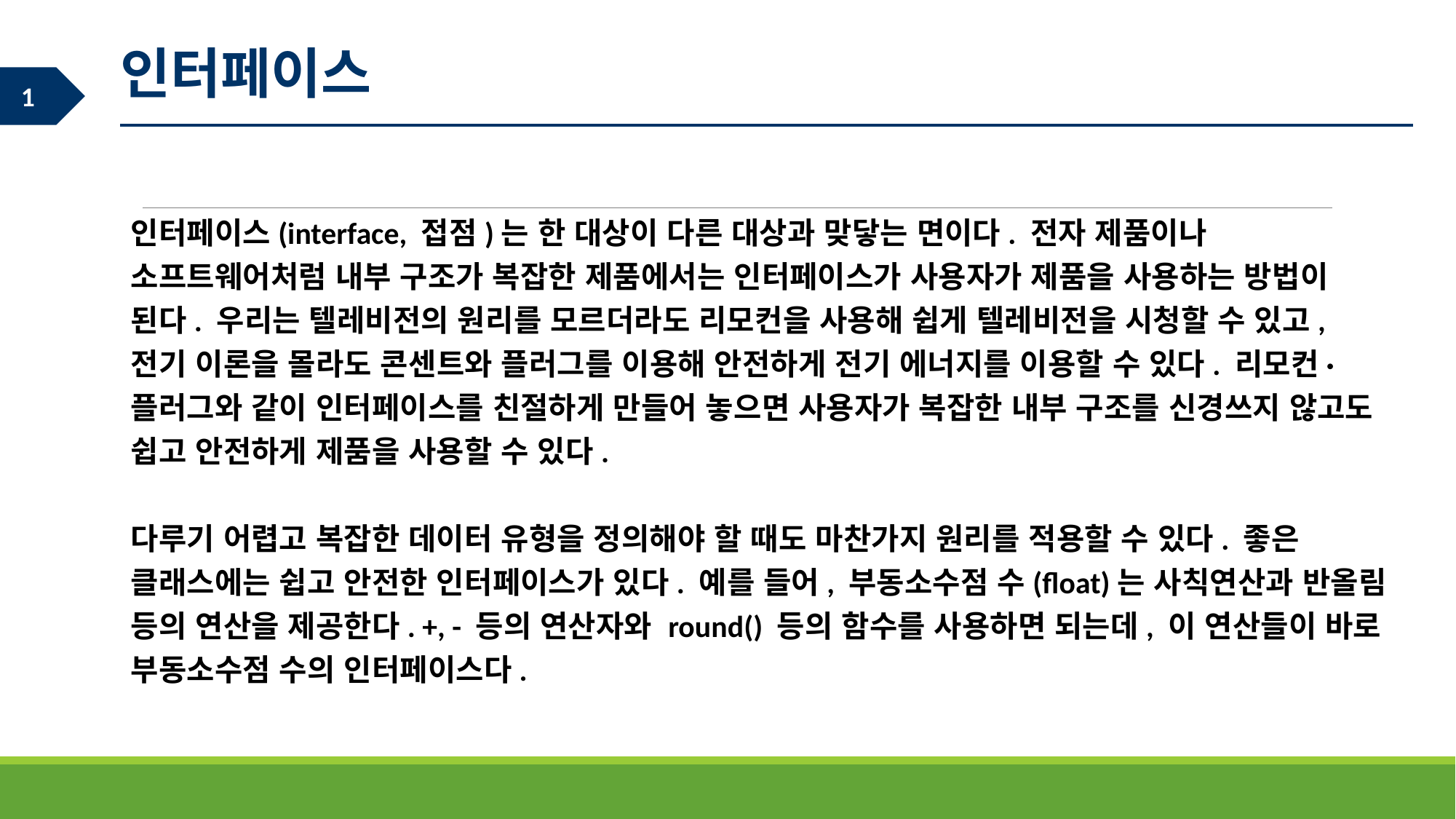

인터페이스
인터페이스(interface, 접점)는 한 대상이 다른 대상과 맞닿는 면이다. 전자 제품이나 소프트웨어처럼 내부 구조가 복잡한 제품에서는 인터페이스가 사용자가 제품을 사용하는 방법이 된다. 우리는 텔레비전의 원리를 모르더라도 리모컨을 사용해 쉽게 텔레비전을 시청할 수 있고, 전기 이론을 몰라도 콘센트와 플러그를 이용해 안전하게 전기 에너지를 이용할 수 있다. 리모컨·플러그와 같이 인터페이스를 친절하게 만들어 놓으면 사용자가 복잡한 내부 구조를 신경쓰지 않고도 쉽고 안전하게 제품을 사용할 수 있다.

다루기 어렵고 복잡한 데이터 유형을 정의해야 할 때도 마찬가지 원리를 적용할 수 있다. 좋은 클래스에는 쉽고 안전한 인터페이스가 있다. 예를 들어, 부동소수점 수(float)는 사칙연산과 반올림 등의 연산을 제공한다. +, - 등의 연산자와 round() 등의 함수를 사용하면 되는데, 이 연산들이 바로 부동소수점 수의 인터페이스다.